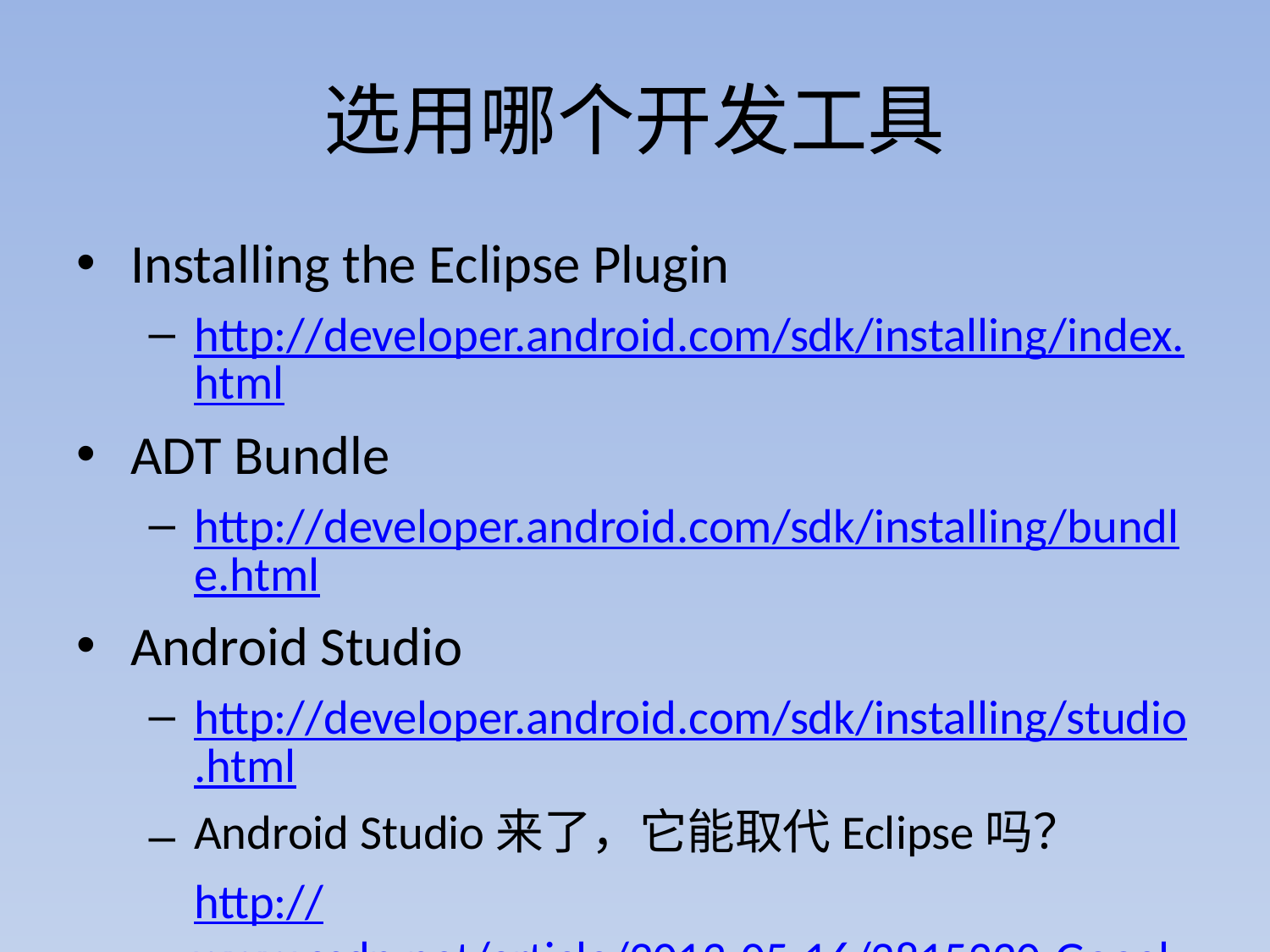

# 选用哪个开发工具
Installing the Eclipse Plugin
http://developer.android.com/sdk/installing/index.html
ADT Bundle
http://developer.android.com/sdk/installing/bundle.html
Android Studio
http://developer.android.com/sdk/installing/studio.html
Android Studio来了，它能取代Eclipse吗？
http://www.csdn.net/article/2013-05-16/2815320-Google-IO-2013-Android-Studio